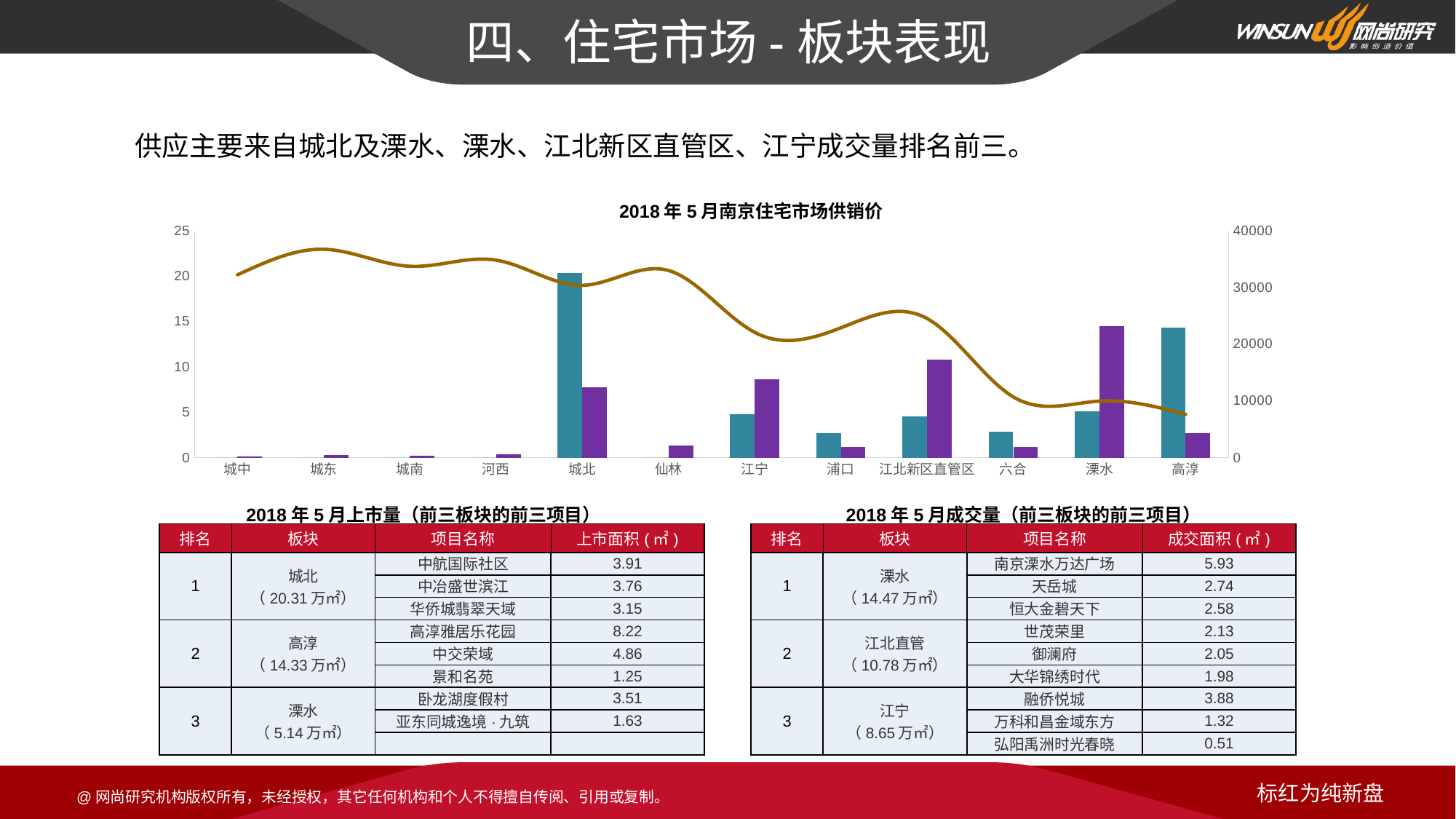

# 四、住宅市场-板块表现
供应主要来自城北及溧水、溧水、江北新区直管区、江宁成交量排名前三。
2018年5月南京住宅市场供销价

### Chart

| Category | 上市面积（万㎡） | 成交面积（万㎡） | 成交均价（元/㎡） |
|---|---|---|---|
| 城中 | 0.0 | 0.1 | 32225.0 |
| 城东 | 0.0 | 0.3 | 36741.0 |
| 城南 | 0.0 | 0.23 | 33737.0 |
| 河西 | 0.0 | 0.34 | 34822.0 |
| 城北 | 20.31 | 7.77 | 30378.0 |
| 仙林 | 0.0 | 1.29 | 33002.0 |
| 江宁 | 4.79 | 8.65 | 22092.0 |
| 浦口 | 2.67 | 1.2 | 22888.0 |
| 江北新区直管区 | 4.56 | 10.78 | 24536.0 |
| 六合 | 2.87 | 1.19 | 10703.0 |
| 溧水 | 5.14 | 14.47 | 9960.0 |
| 高淳 | 14.33 | 2.66 | 7624.0 |
2018年5月上市量（前三板块的前三项目）
2018年5月成交量（前三板块的前三项目）
| 排名 | 板块 | 项目名称 | 上市面积(㎡) |
| --- | --- | --- | --- |
| 1 | 城北 （20.31万㎡） | 中航国际社区 | 3.91 |
|  |  | 中冶盛世滨江 | 3.76 |
|  |  | 华侨城翡翠天域 | 3.15 |
| 2 | 高淳 （14.33万㎡） | 高淳雅居乐花园 | 8.22 |
|  |  | 中交荣域 | 4.86 |
|  |  | 景和名苑 | 1.25 |
| 3 | 溧水 （5.14万㎡） | 卧龙湖度假村 | 3.51 |
|  |  | 亚东同城逸境·九筑 | 1.63 |
|  |  |  |  |
| 排名 | 板块 | 项目名称 | 成交面积(㎡) |
| --- | --- | --- | --- |
| 1 | 溧水 （14.47万㎡） | 南京溧水万达广场 | 5.93 |
|  |  | 天岳城 | 2.74 |
|  |  | 恒大金碧天下 | 2.58 |
| 2 | 江北直管 （10.78万㎡） | 世茂荣里 | 2.13 |
|  |  | 御澜府 | 2.05 |
|  |  | 大华锦绣时代 | 1.98 |
| 3 | 江宁 （8.65万㎡） | 融侨悦城 | 3.88 |
|  |  | 万科和昌金域东方 | 1.32 |
|  |  | 弘阳禹洲时光春晓 | 0.51 |
标红为纯新盘